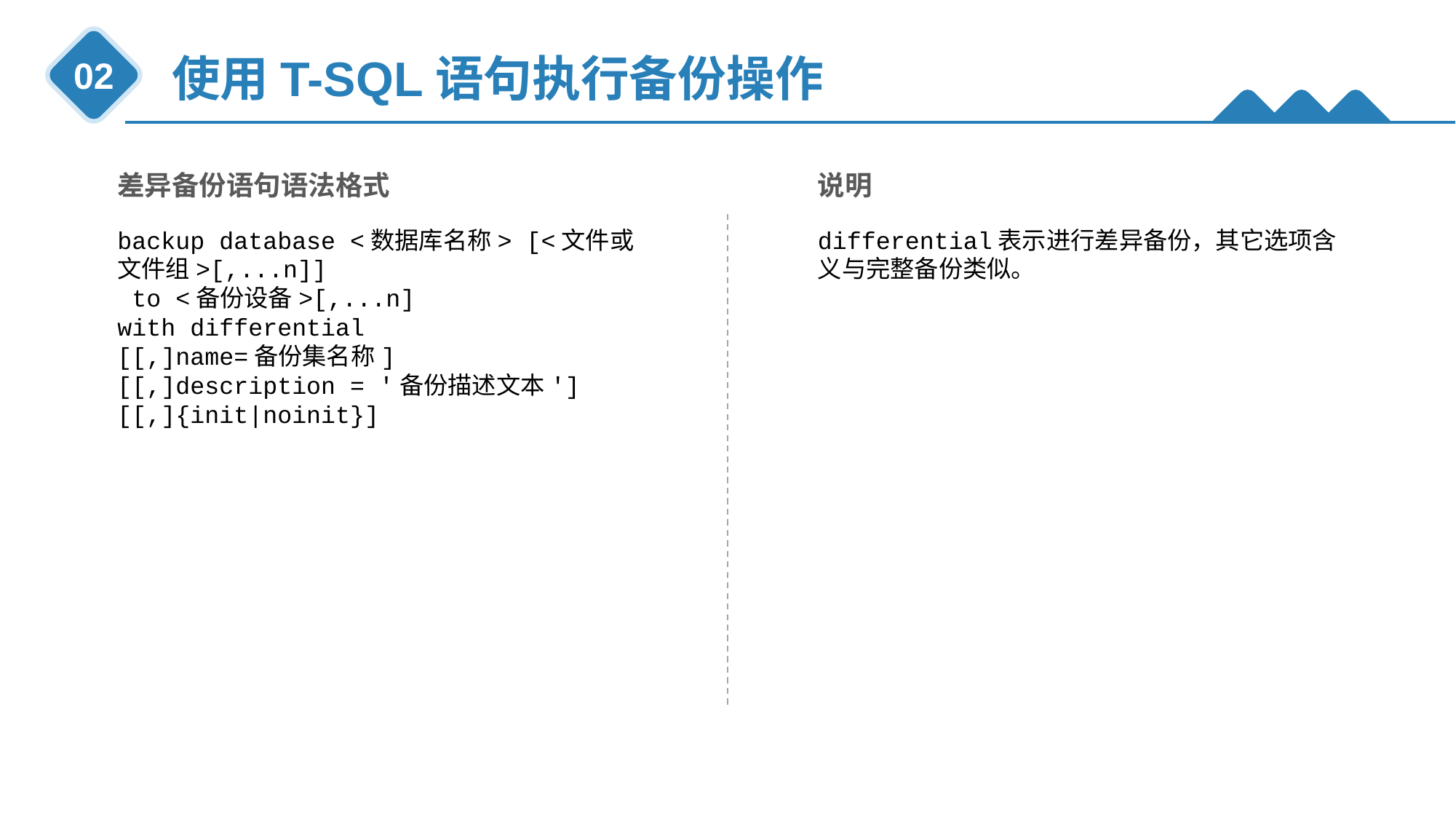

使用T-SQL语句执行备份操作
02

说明
differential表示进行差异备份，其它选项含义与完整备份类似。
差异备份语句语法格式
backup database <数据库名称> [<文件或文件组>[,...n]]
 to <备份设备>[,...n]
with differential
[[,]name=备份集名称]
[[,]description = '备份描述文本']
[[,]{init|noinit}]